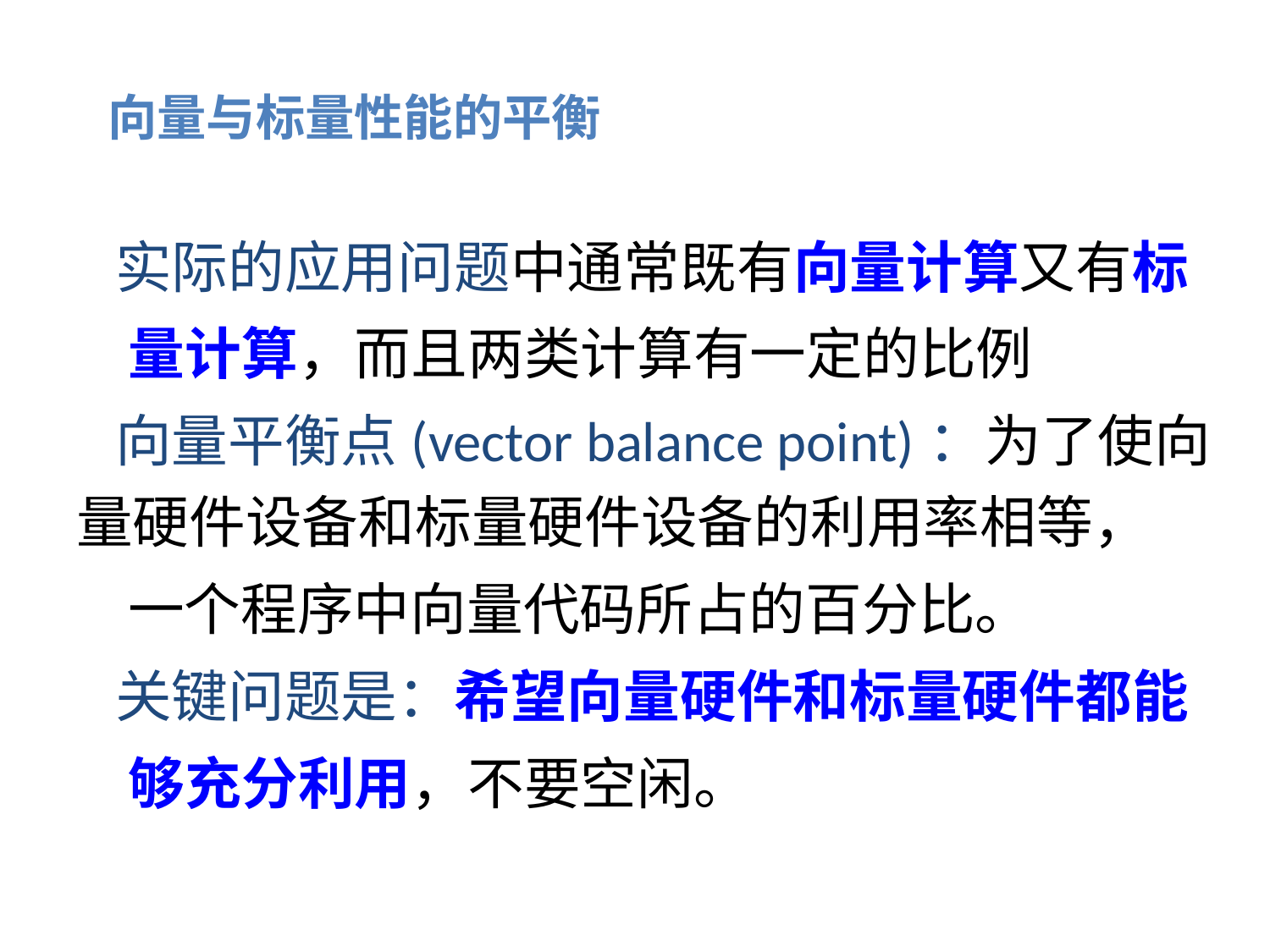

# 向量与标量性能的平衡
  实际的应用问题中通常既有向量计算又有标
   量计算，而且两类计算有一定的比例
  向量平衡点(vector balance point)：为了使向量硬件设备和标量硬件设备的利用率相等，
   一个程序中向量代码所占的百分比。
  关键问题是：希望向量硬件和标量硬件都能
   够充分利用，不要空闲。